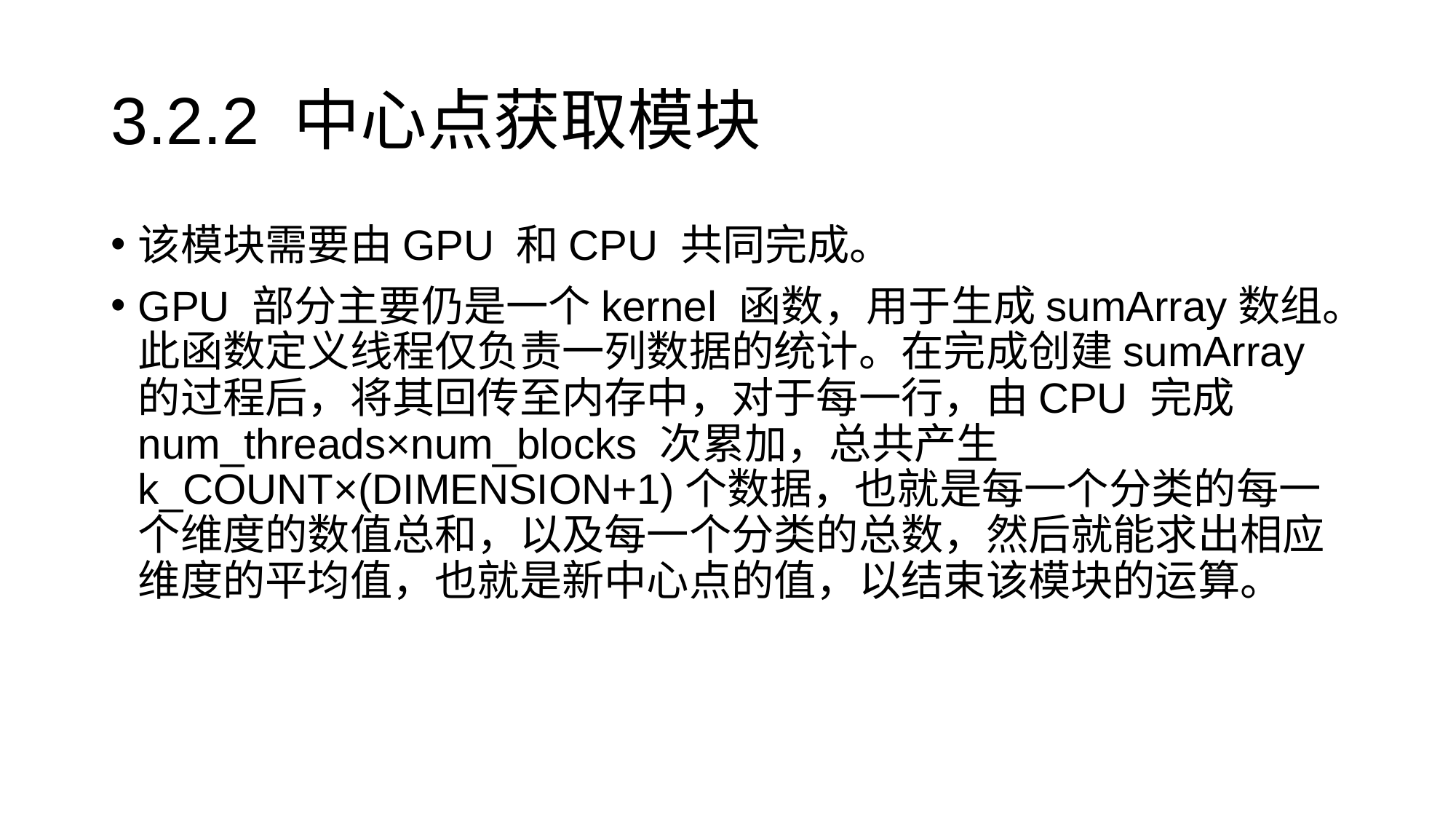

# 3.2.2 中心点获取模块
该模块需要由GPU 和CPU 共同完成。
GPU 部分主要仍是一个kernel 函数，用于生成sumArray数组。此函数定义线程仅负责一列数据的统计。在完成创建sumArray 的过程后，将其回传至内存中，对于每一行，由CPU 完成num_threads×num_blocks 次累加，总共产生k_COUNT×(DIMENSION+1)个数据，也就是每一个分类的每一个维度的数值总和，以及每一个分类的总数，然后就能求出相应维度的平均值，也就是新中心点的值，以结束该模块的运算。